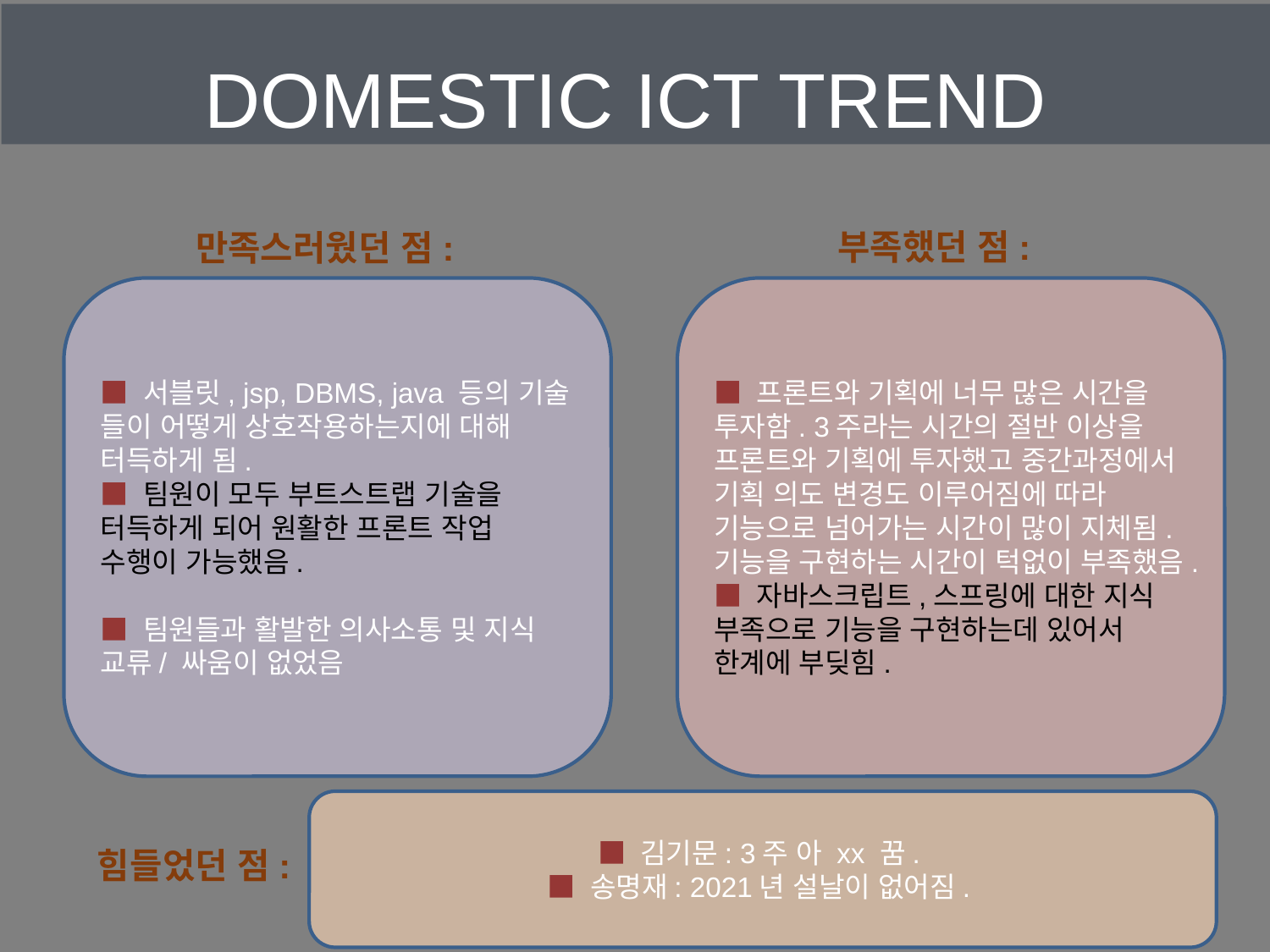

DOMESTIC ICT TREND
부족했던 점:
만족스러웠던 점:
■ 서블릿, jsp, DBMS, java 등의 기술 들이 어떻게 상호작용하는지에 대해 터득하게 됨.
■ 팀원이 모두 부트스트랩 기술을 터득하게 되어 원활한 프론트 작업 수행이 가능했음.

■ 팀원들과 활발한 의사소통 및 지식 교류/ 싸움이 없었음
■ 프론트와 기획에 너무 많은 시간을 투자함. 3주라는 시간의 절반 이상을 프론트와 기획에 투자했고 중간과정에서 기획 의도 변경도 이루어짐에 따라 기능으로 넘어가는 시간이 많이 지체됨. 기능을 구현하는 시간이 턱없이 부족했음.
■ 자바스크립트,스프링에 대한 지식 부족으로 기능을 구현하는데 있어서 한계에 부딪힘.
■ 김기문: 3주 아 xx 꿈.
■ 송명재: 2021년 설날이 없어짐.
힘들었던 점: